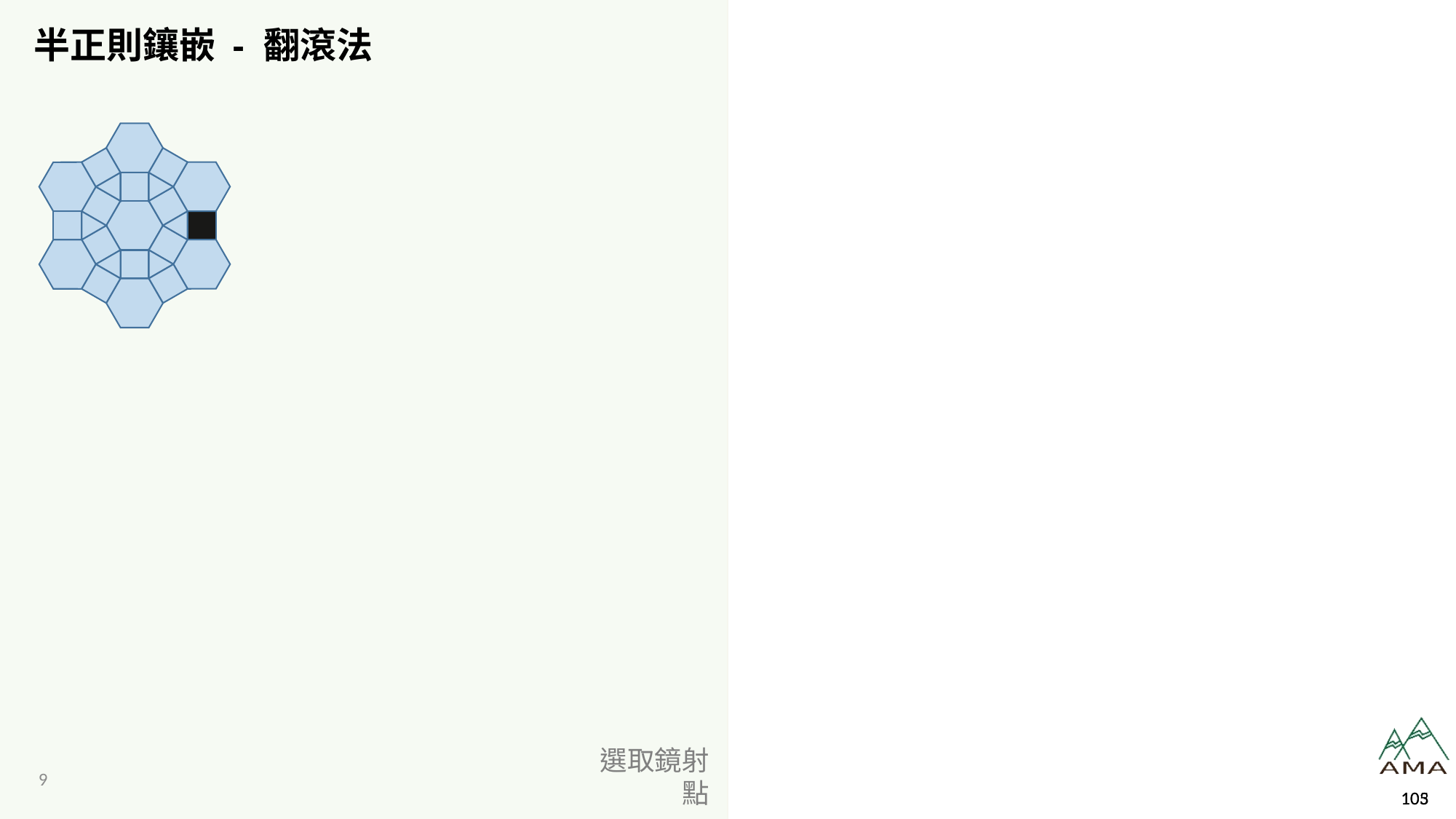

# 半正則鑲嵌 - 翻滾法

選取鏡射點
103
105